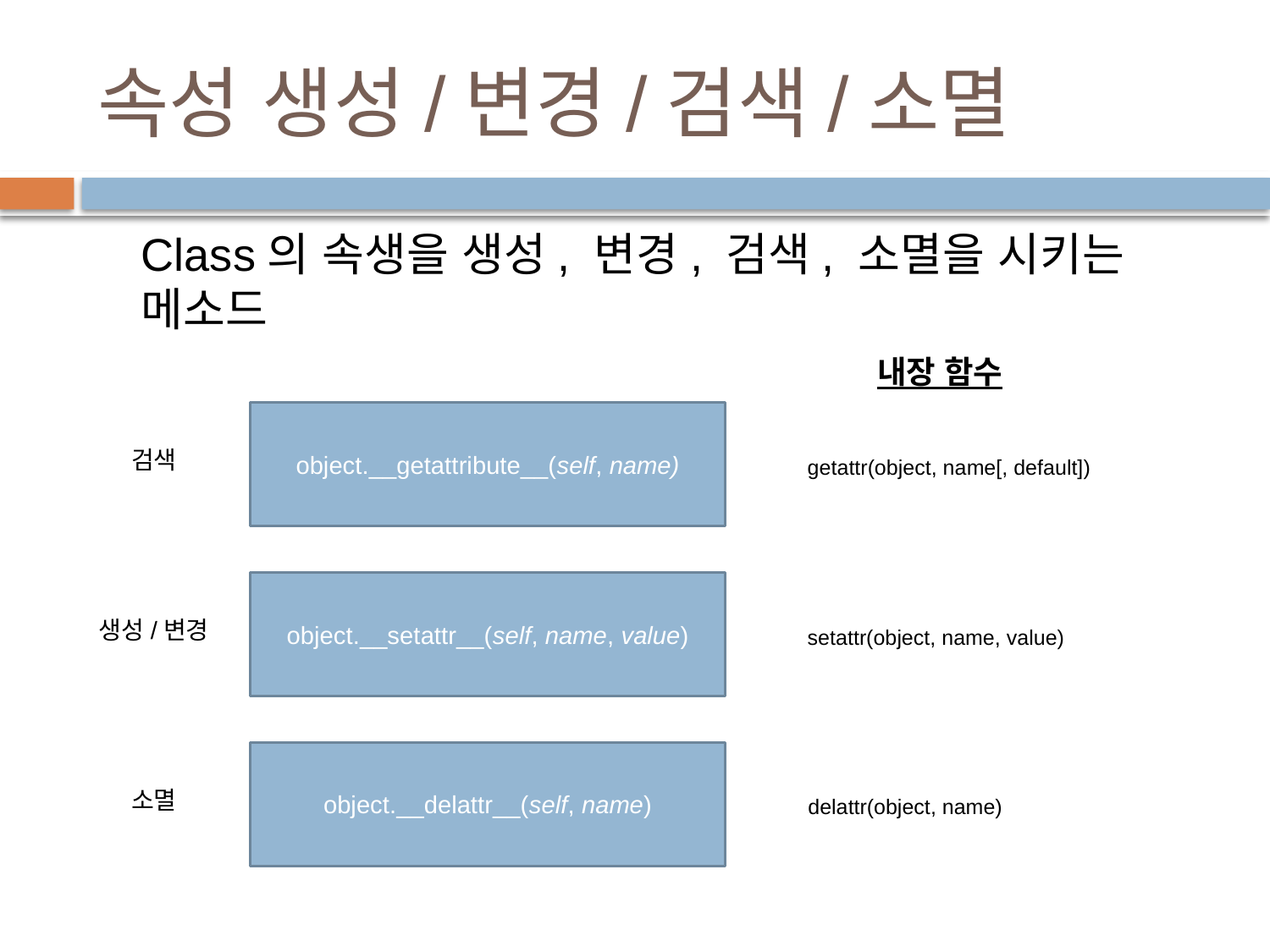

# 속성 생성/변경/검색/소멸
Class의 속생을 생성, 변경, 검색, 소멸을 시키는 메소드
내장 함수
object.__getattribute__(self, name)
검색
getattr(object, name[, default])
object.__setattr__(self, name, value)
생성/변경
setattr(object, name, value)
object.__delattr__(self, name)
소멸
delattr(object, name)